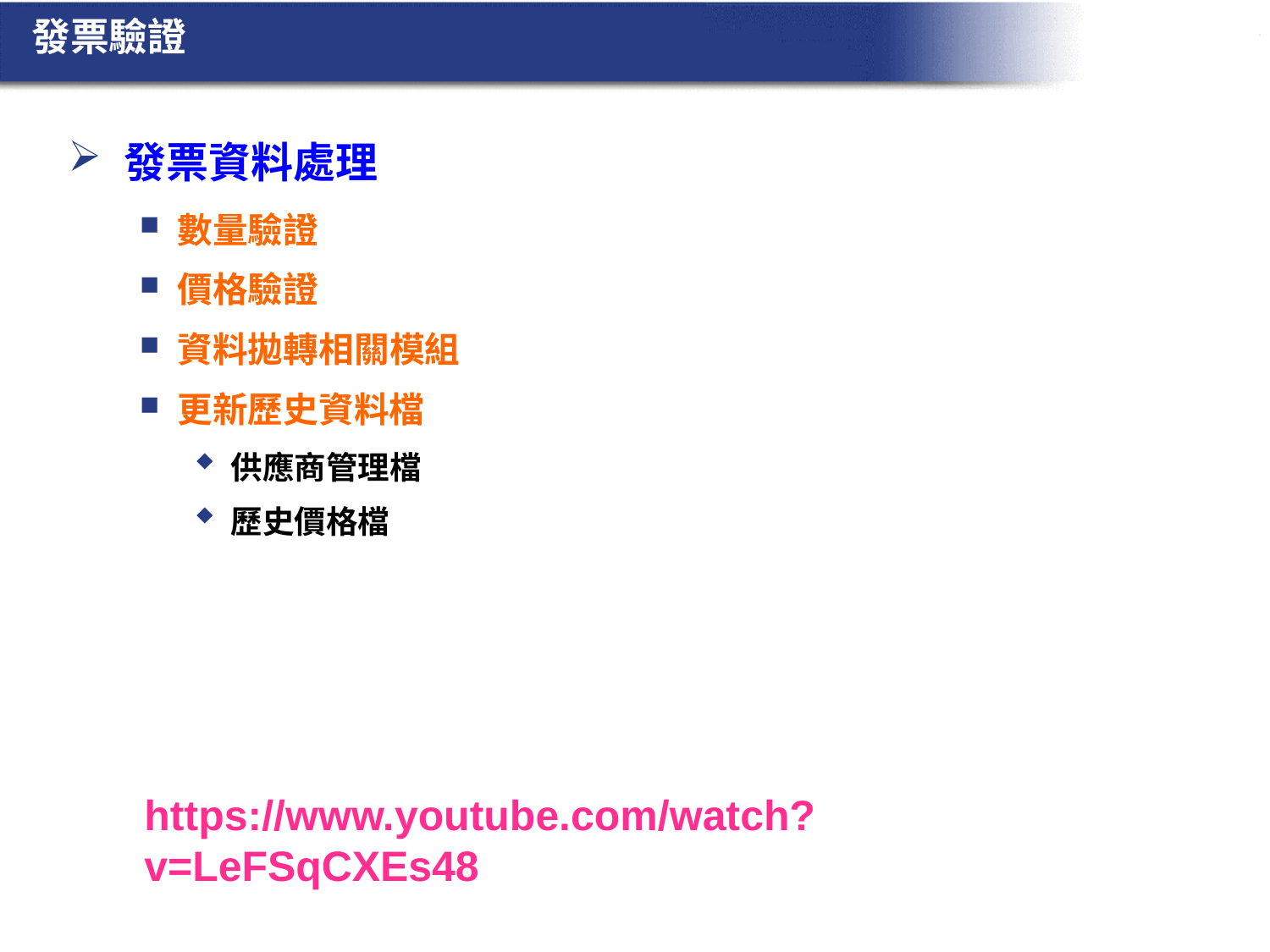

# 發票驗證
發票資料處理
數量驗證
價格驗證
資料拋轉相關模組
更新歷史資料檔
供應商管理檔
歷史價格檔
https://www.youtube.com/watch?v=LeFSqCXEs48